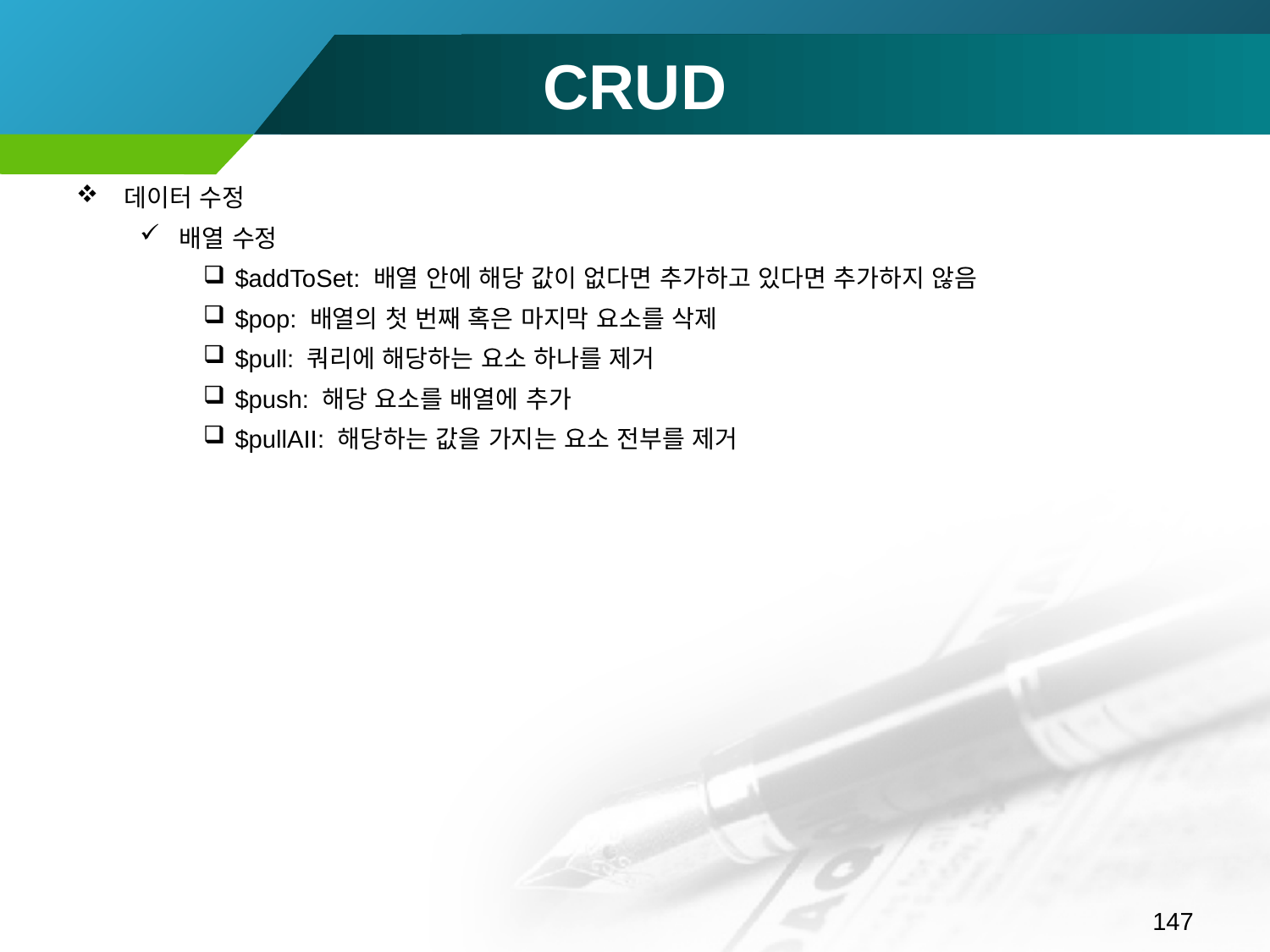

# CRUD
데이터 수정
배열 수정
$addToSet: 배열 안에 해당 값이 없다면 추가하고 있다면 추가하지 않음
$pop: 배열의 첫 번째 혹은 마지막 요소를 삭제
$pull: 쿼리에 해당하는 요소 하나를 제거
$push: 해당 요소를 배열에 추가
$pullAII: 해당하는 값을 가지는 요소 전부를 제거
147